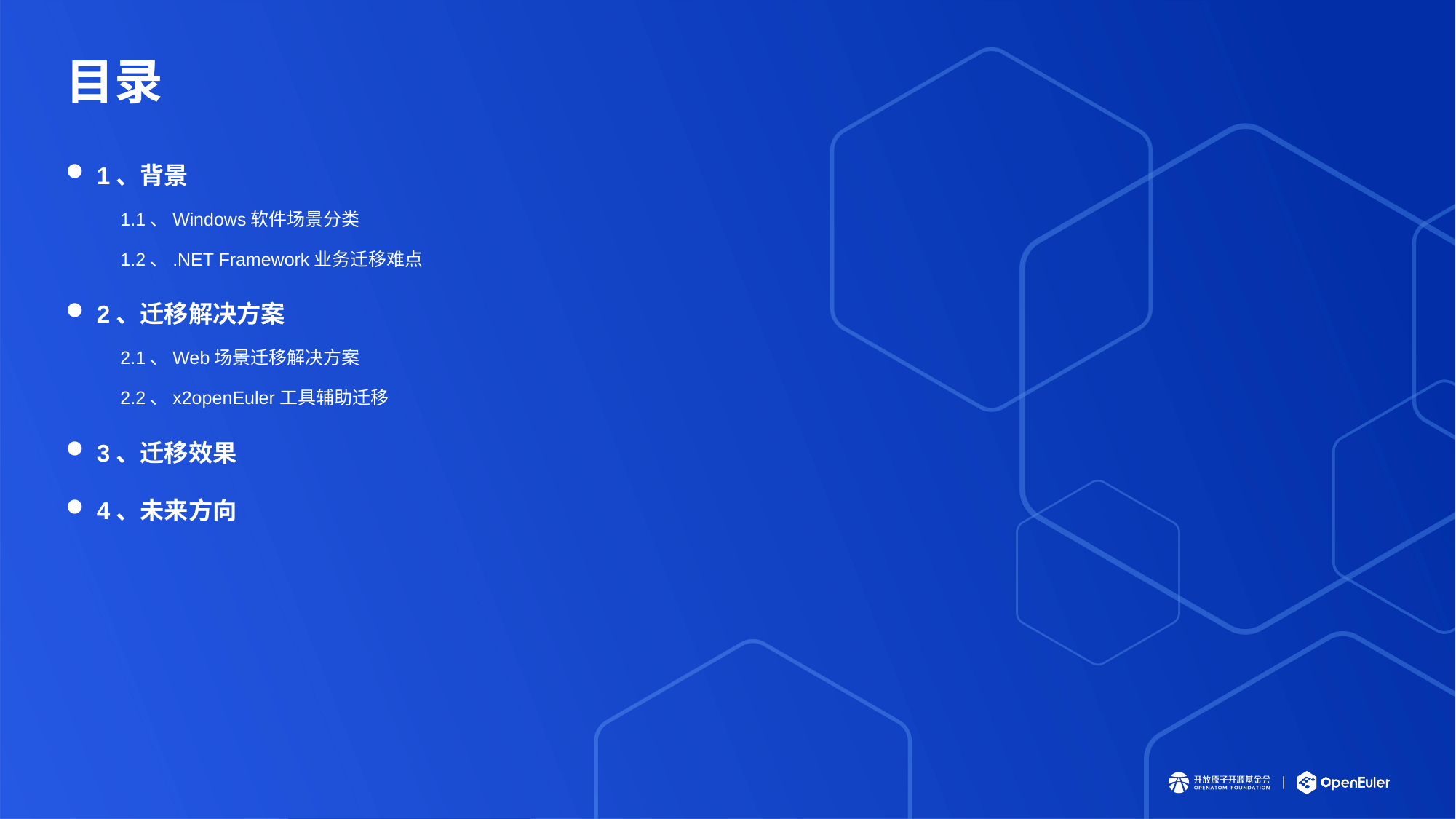

# 目录
 1、背景
1.1、Windows软件场景分类
1.2、.NET Framework业务迁移难点
 2、迁移解决方案
2.1、Web场景迁移解决方案
2.2、x2openEuler工具辅助迁移
 3、迁移效果
 4、未来方向